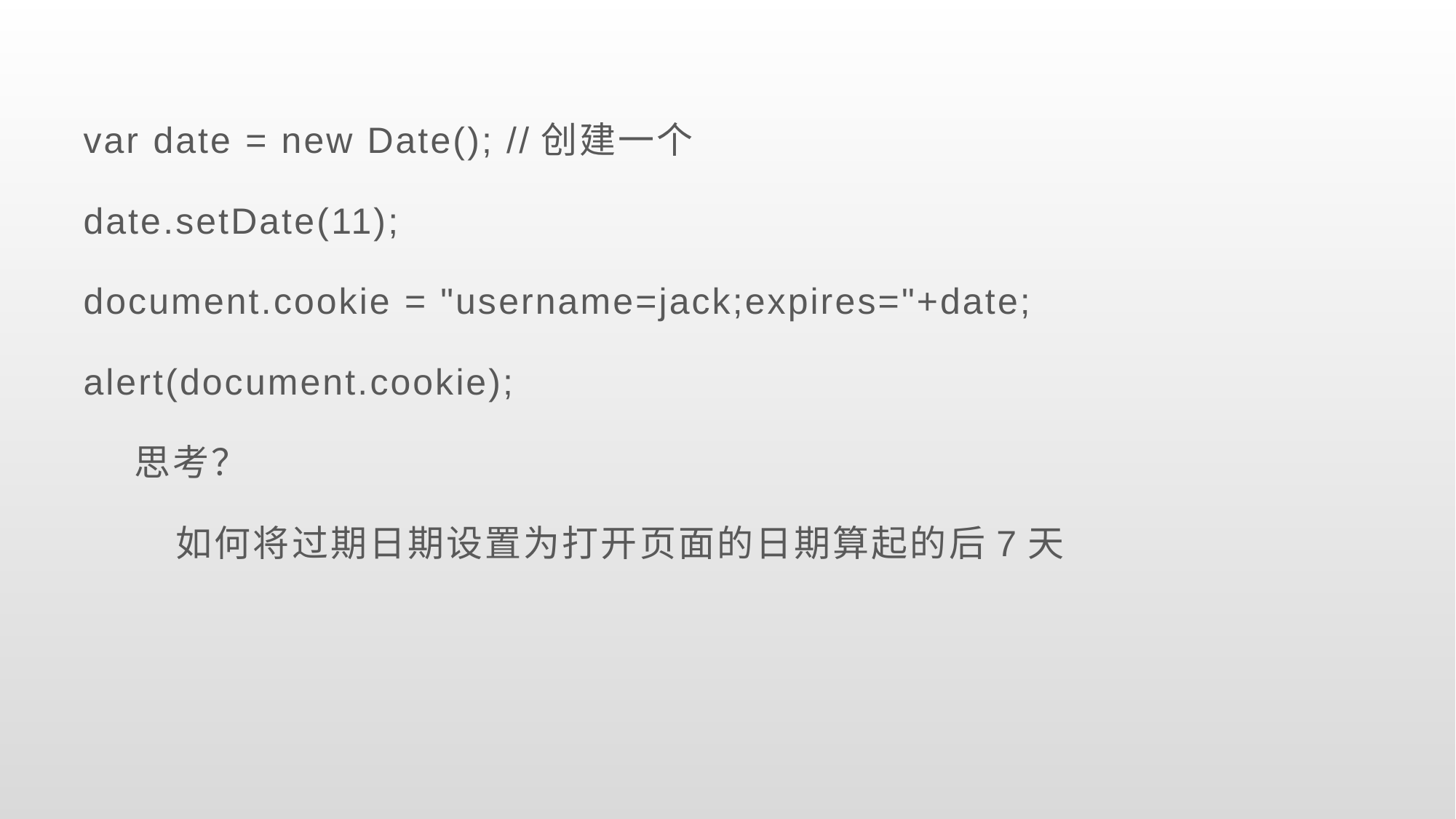

var date = new Date(); //创建一个
date.setDate(11);
document.cookie = "username=jack;expires="+date;
alert(document.cookie);
    思考？
        如何将过期日期设置为打开页面的日期算起的后7天